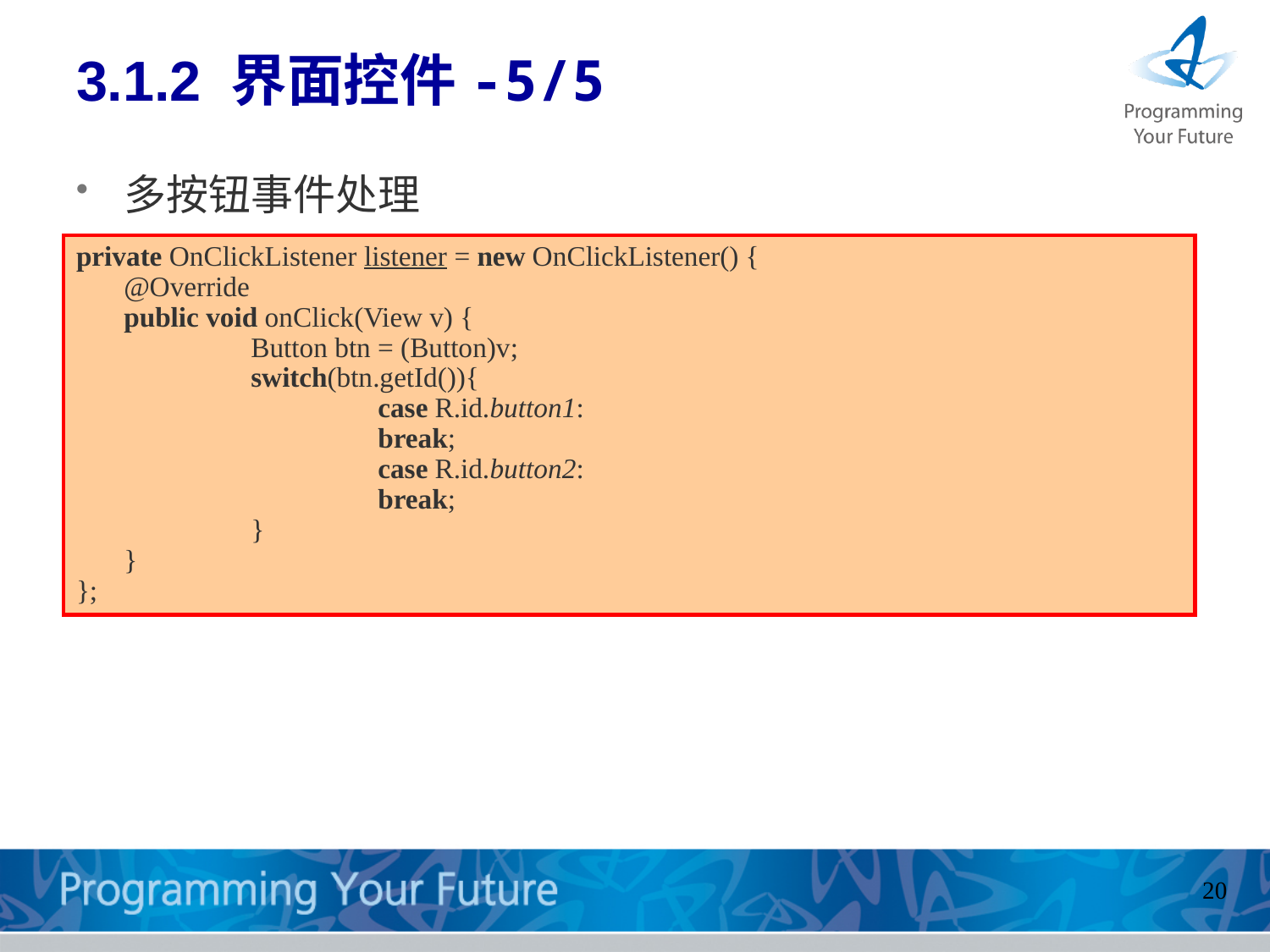

# 3.1.2 界面控件-5/5
多按钮事件处理

private OnClickListener listener = new OnClickListener() {
	@Override
	public void onClick(View v) {
		Button btn = (Button)v;
		switch(btn.getId()){
			case R.id.button1:
			break;
			case R.id.button2:
			break;
		}
	}
};